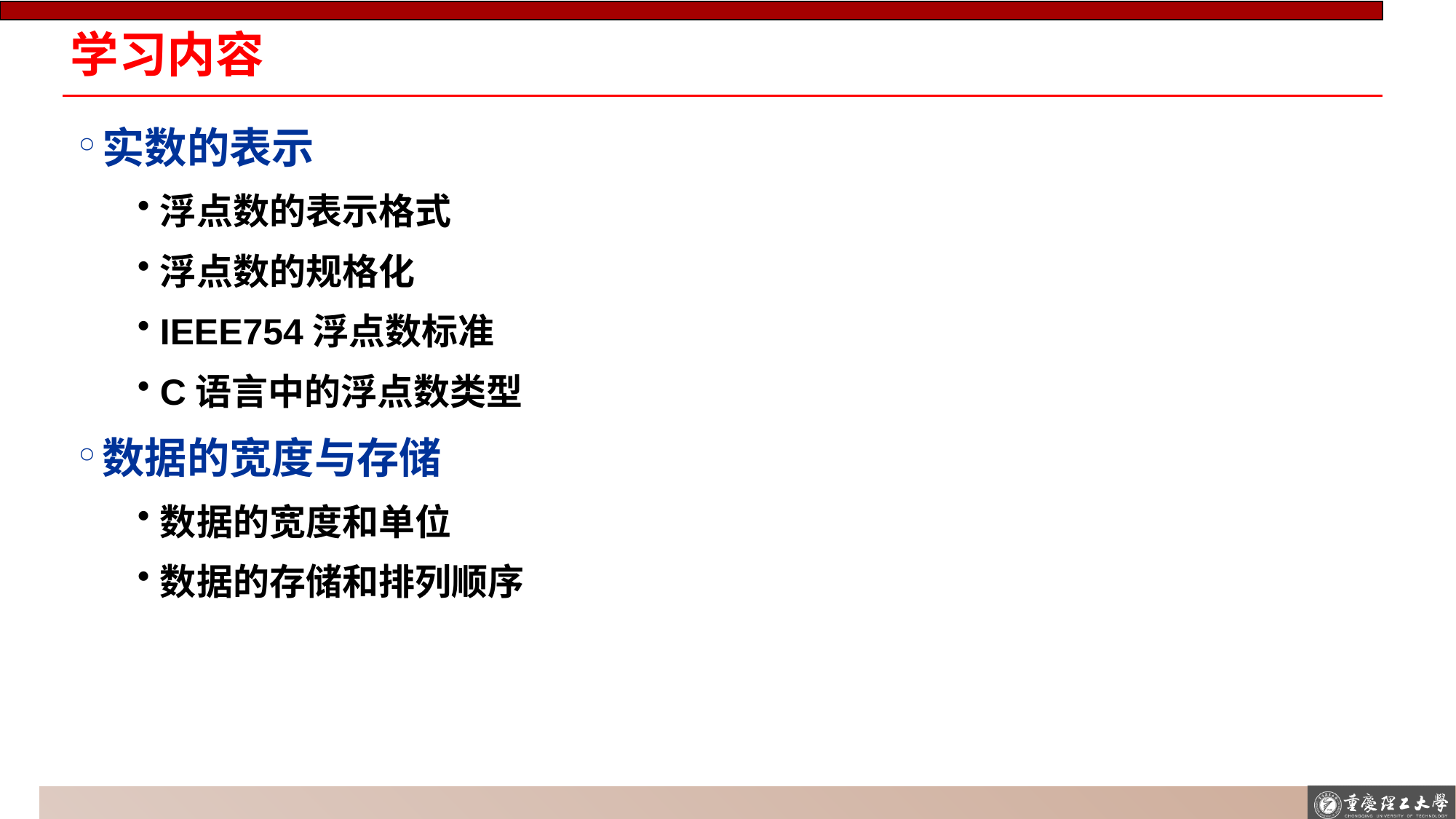

# 学习内容
实数的表示
浮点数的表示格式
浮点数的规格化
IEEE754浮点数标准
C语言中的浮点数类型
数据的宽度与存储
数据的宽度和单位
数据的存储和排列顺序